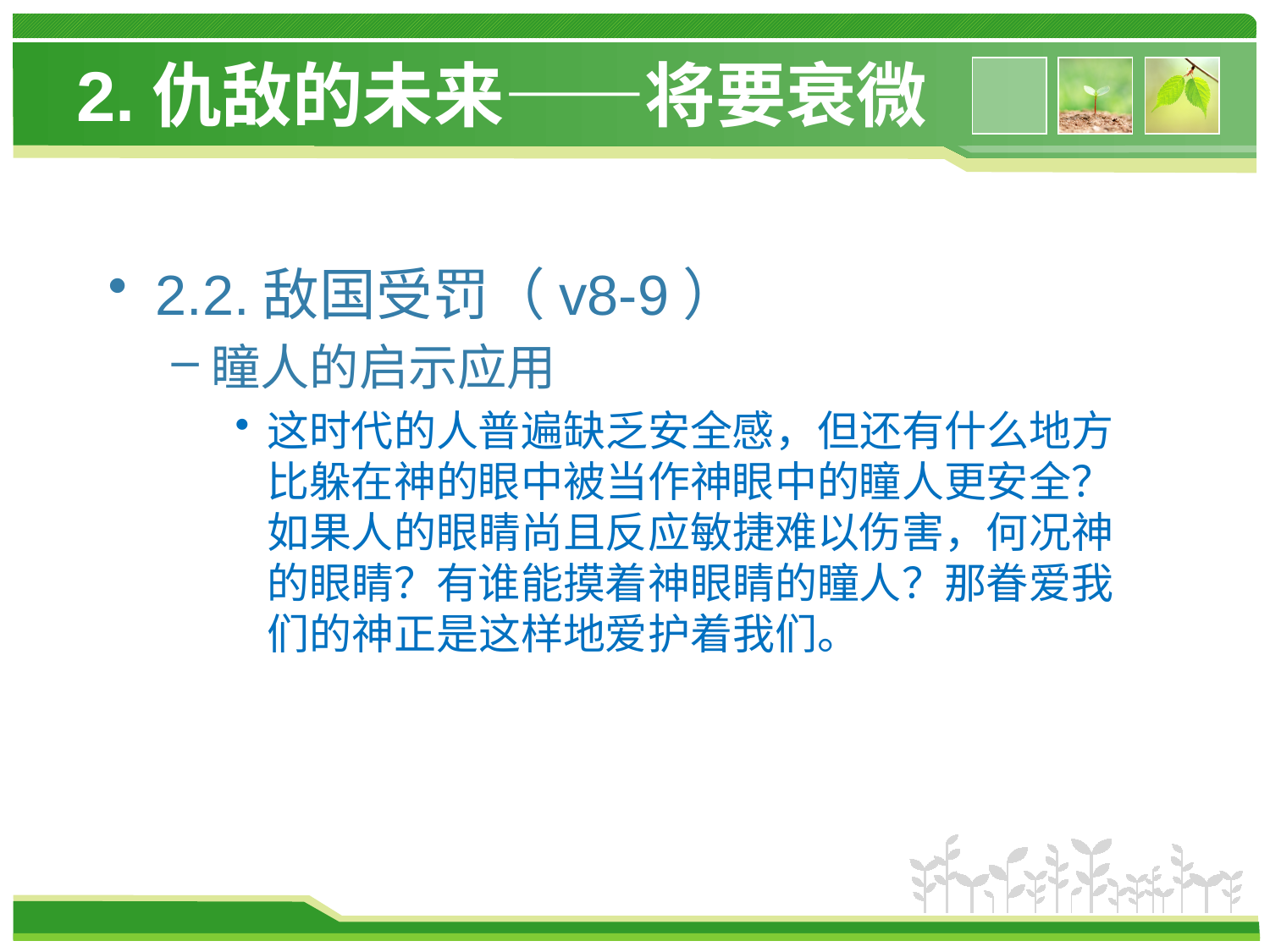

# 2.仇敌的未来——将要衰微
2.2.敌国受罚（v8-9）
瞳人的启示应用
这时代的人普遍缺乏安全感，但还有什么地方比躲在神的眼中被当作神眼中的瞳人更安全？如果人的眼睛尚且反应敏捷难以伤害，何况神的眼睛？有谁能摸着神眼睛的瞳人？那眷爱我们的神正是这样地爱护着我们。